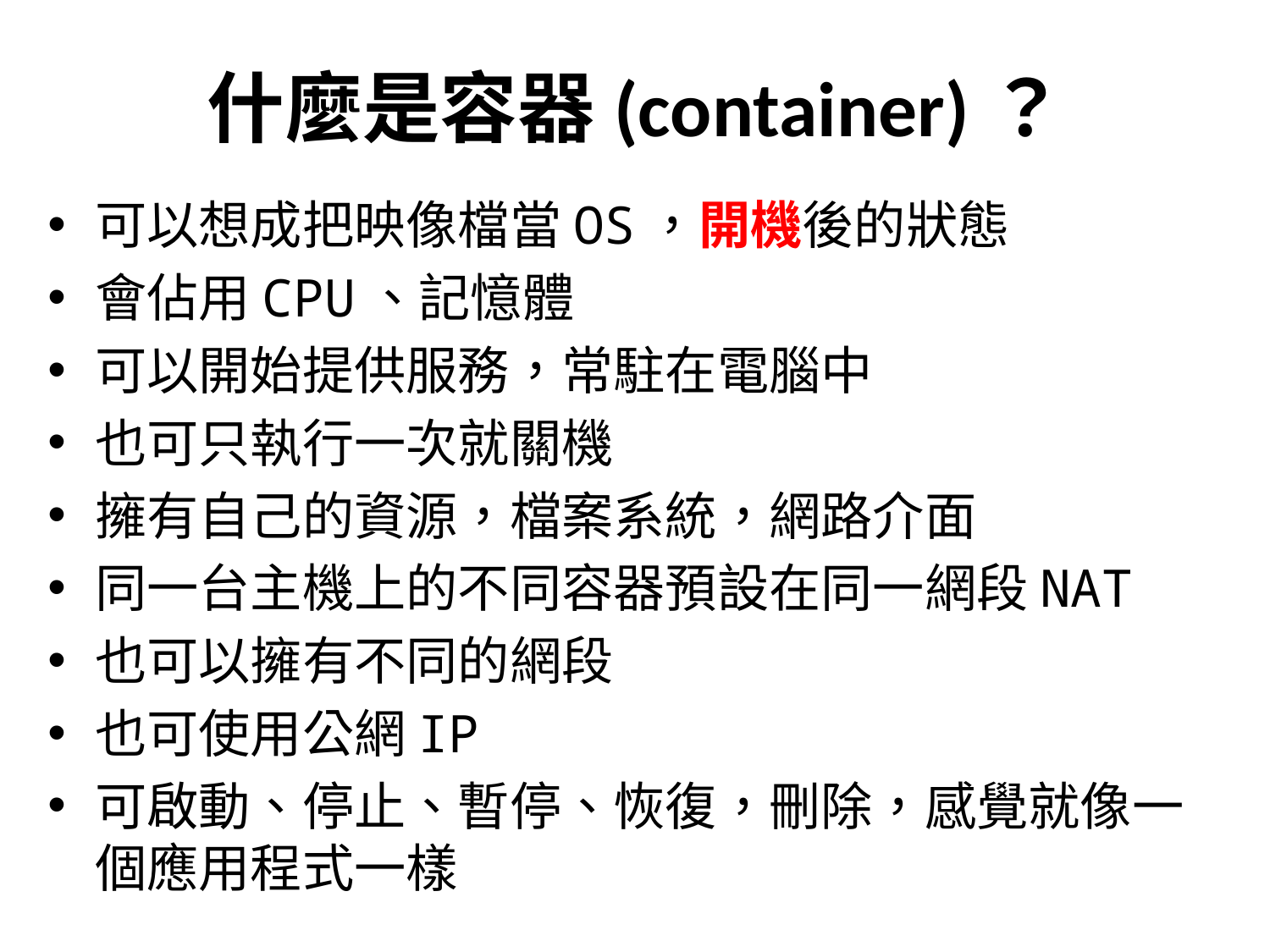

# 什麼是容器(container)？
可以想成把映像檔當OS，開機後的狀態
會佔用CPU、記憶體
可以開始提供服務，常駐在電腦中
也可只執行一次就關機
擁有自己的資源，檔案系統，網路介面
同一台主機上的不同容器預設在同一網段NAT
也可以擁有不同的網段
也可使用公網IP
可啟動、停止、暫停、恢復，刪除，感覺就像一個應用程式一樣